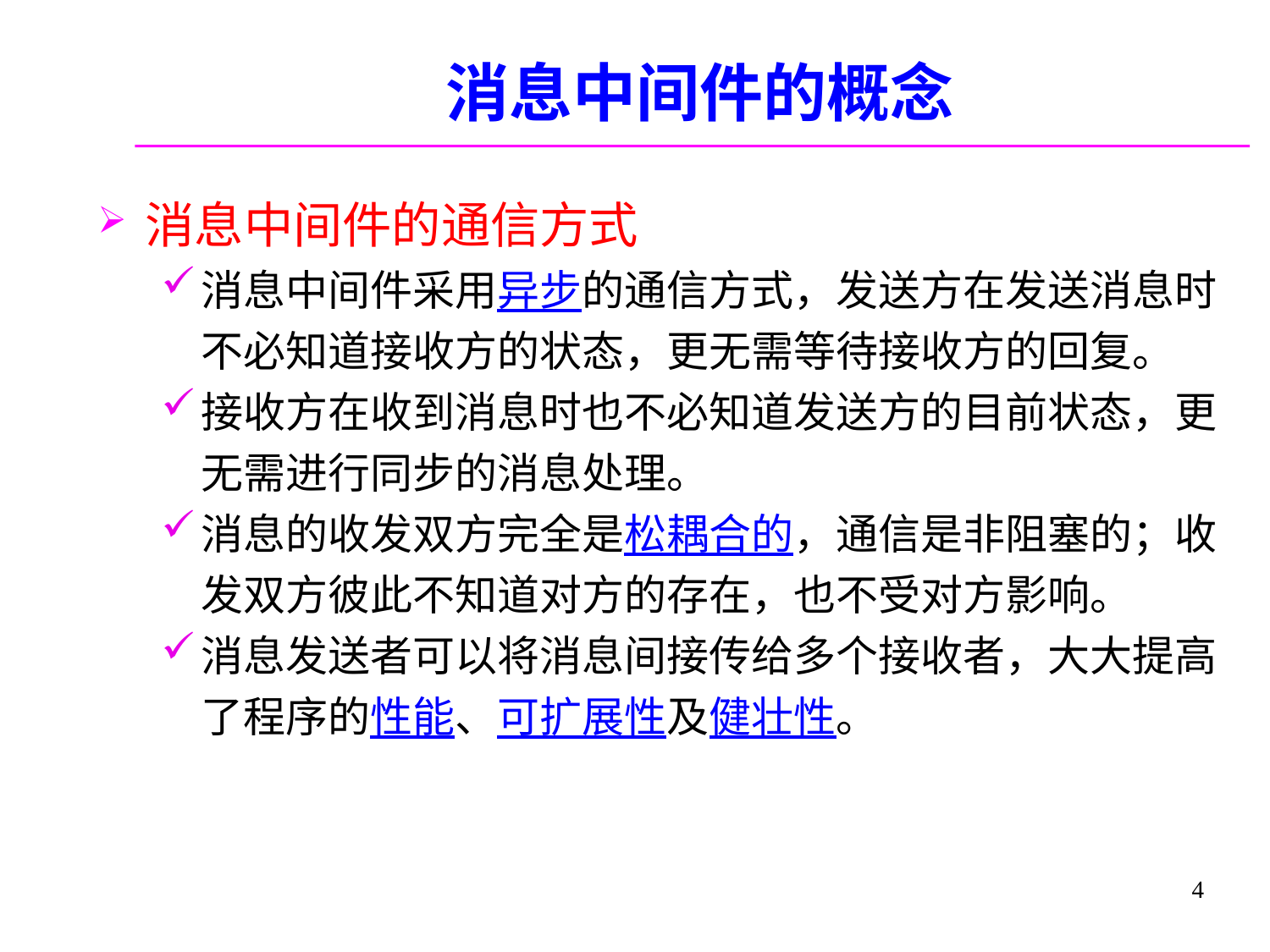

# 消息中间件的概念
消息中间件的通信方式
消息中间件采用异步的通信方式，发送方在发送消息时不必知道接收方的状态，更无需等待接收方的回复。
接收方在收到消息时也不必知道发送方的目前状态，更无需进行同步的消息处理。
消息的收发双方完全是松耦合的，通信是非阻塞的；收发双方彼此不知道对方的存在，也不受对方影响。
消息发送者可以将消息间接传给多个接收者，大大提高了程序的性能、可扩展性及健壮性。

4